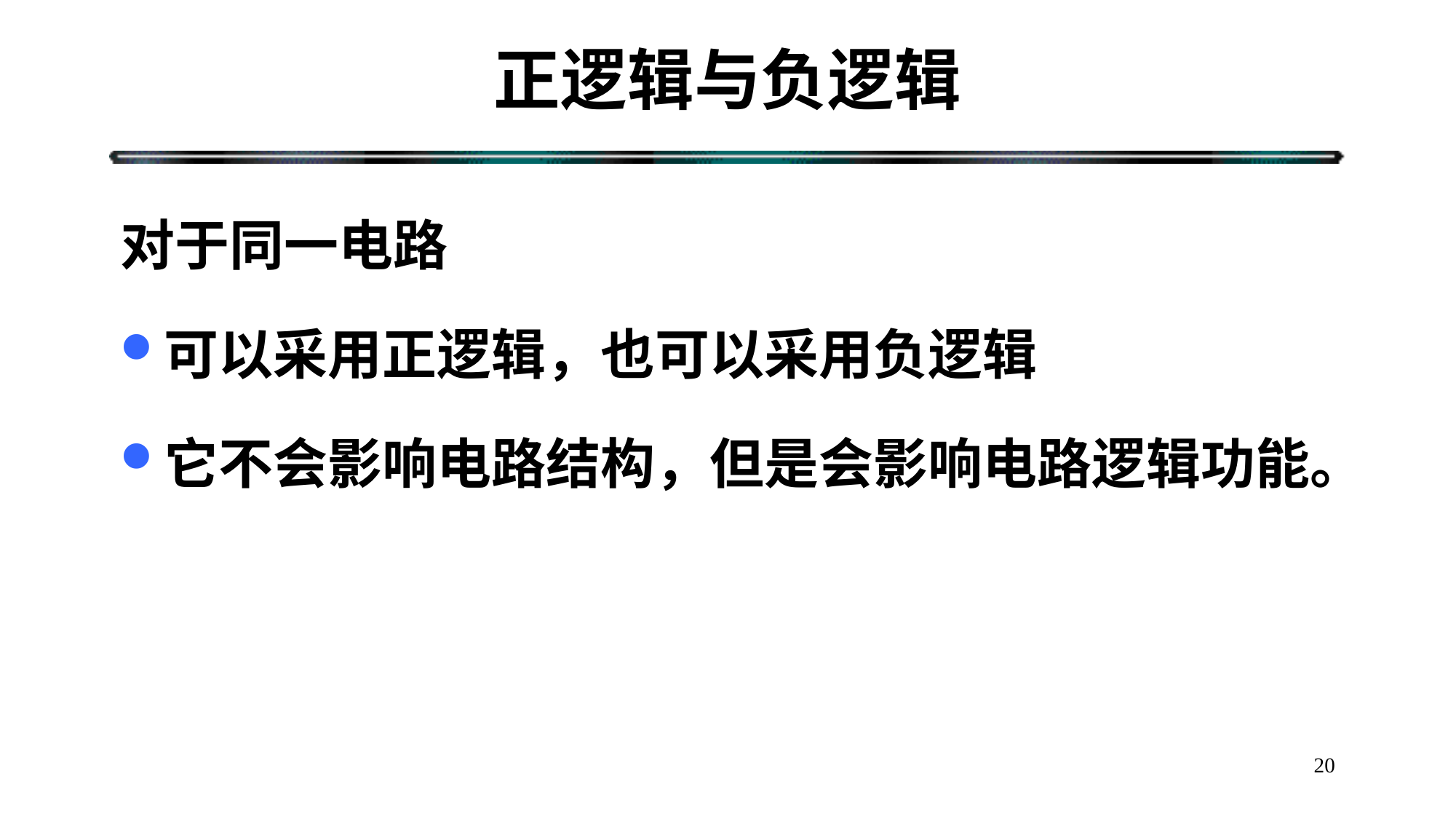

# 正逻辑与负逻辑
对于同一电路
可以采用正逻辑，也可以采用负逻辑
它不会影响电路结构，但是会影响电路逻辑功能。

20